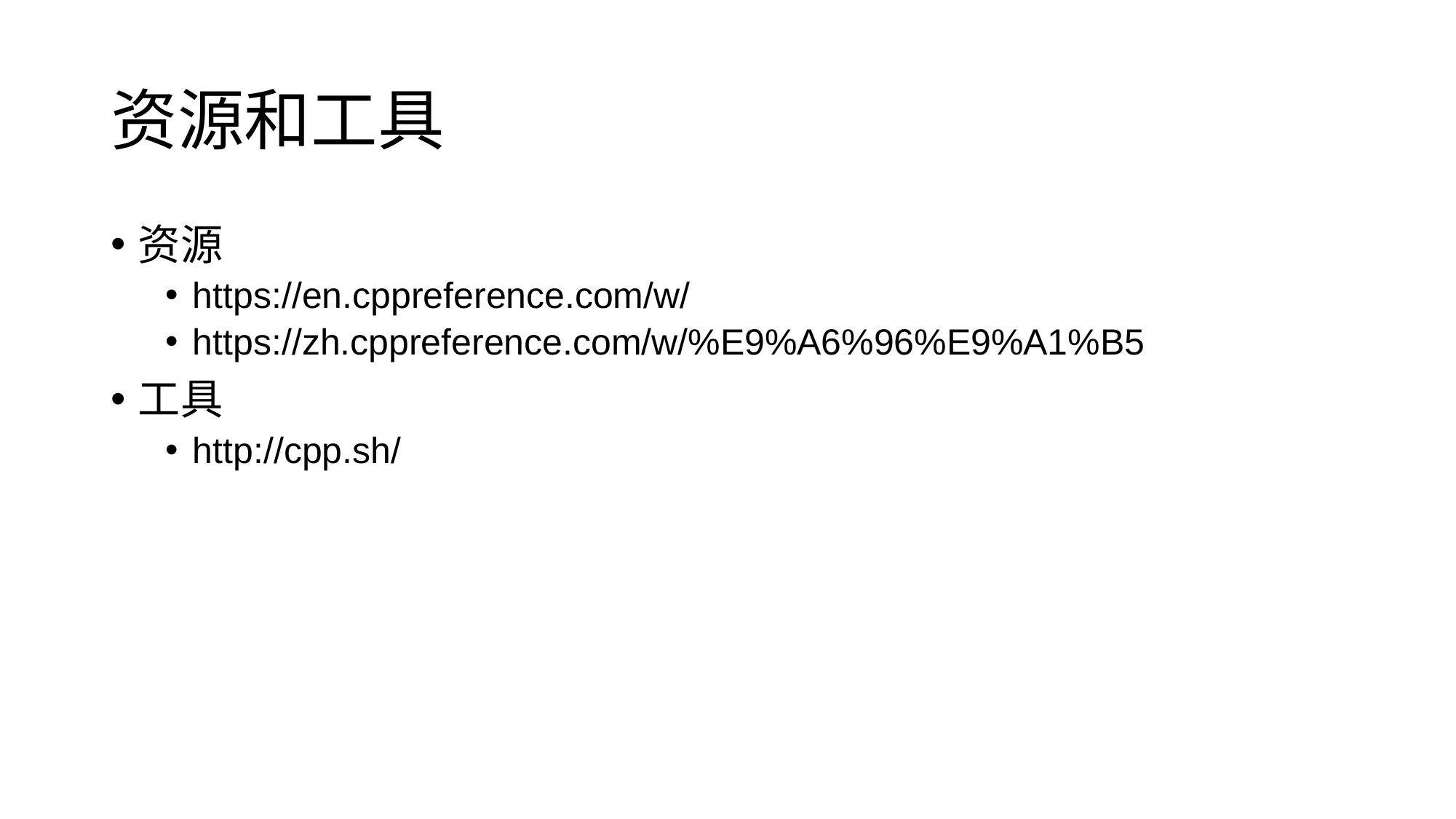

# 资源和工具
资源
https://en.cppreference.com/w/
https://zh.cppreference.com/w/%E9%A6%96%E9%A1%B5
工具
http://cpp.sh/